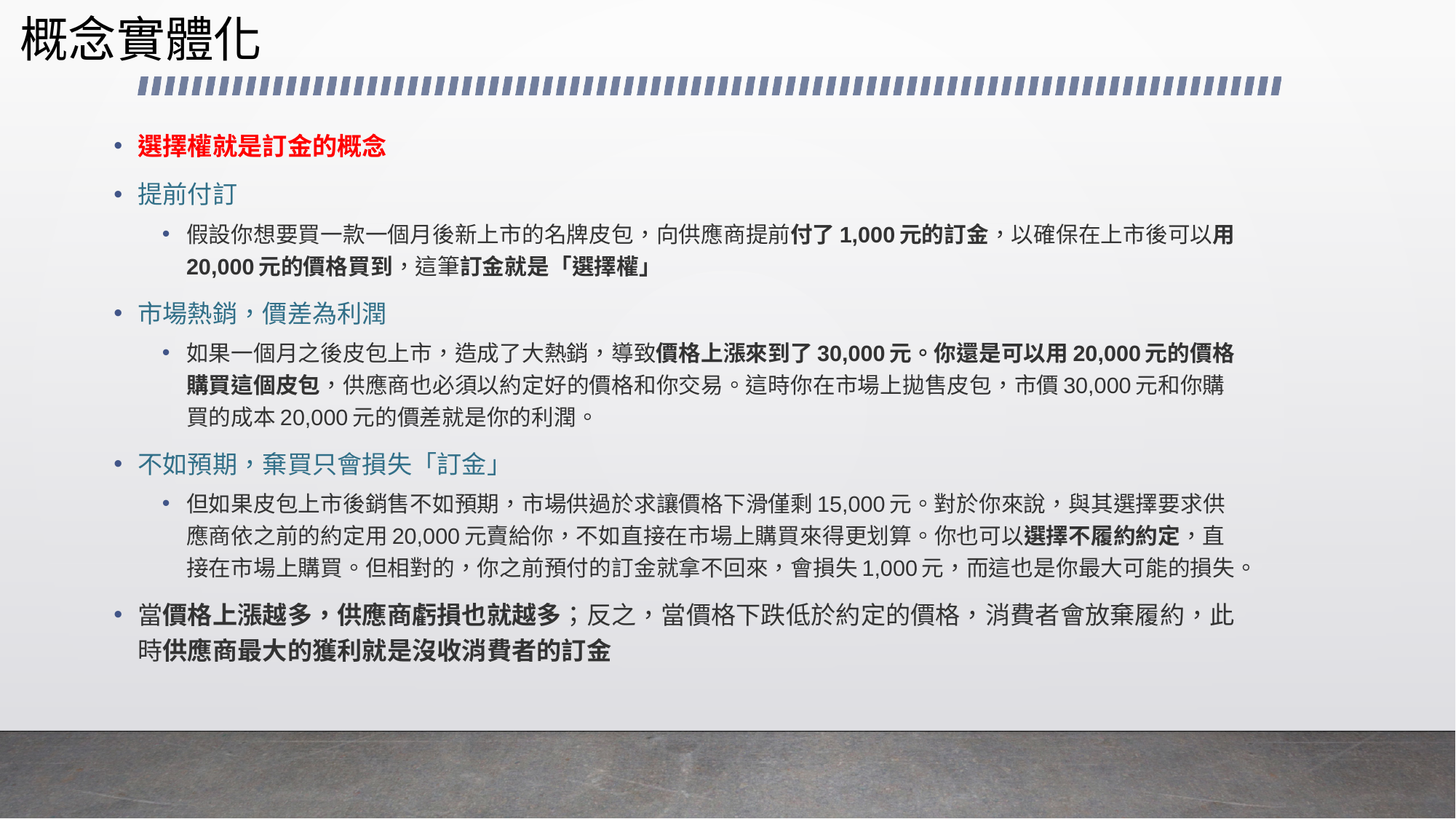

# 概念實體化
選擇權就是訂金的概念
提前付訂
假設你想要買一款一個月後新上市的名牌皮包，向供應商提前付了1,000元的訂金，以確保在上市後可以用20,000元的價格買到，這筆訂金就是「選擇權」
市場熱銷，價差為利潤
如果一個月之後皮包上市，造成了大熱銷，導致價格上漲來到了30,000元。你還是可以用20,000元的價格購買這個皮包，供應商也必須以約定好的價格和你交易。這時你在市場上拋售皮包，市價30,000元和你購買的成本20,000元的價差就是你的利潤。
不如預期，棄買只會損失「訂金」
但如果皮包上市後銷售不如預期，市場供過於求讓價格下滑僅剩15,000元。對於你來說，與其選擇要求供應商依之前的約定用20,000元賣給你，不如直接在市場上購買來得更划算。你也可以選擇不履約約定，直接在市場上購買。但相對的，你之前預付的訂金就拿不回來，會損失1,000元，而這也是你最大可能的損失。
當價格上漲越多，供應商虧損也就越多；反之，當價格下跌低於約定的價格，消費者會放棄履約，此時供應商最大的獲利就是沒收消費者的訂金